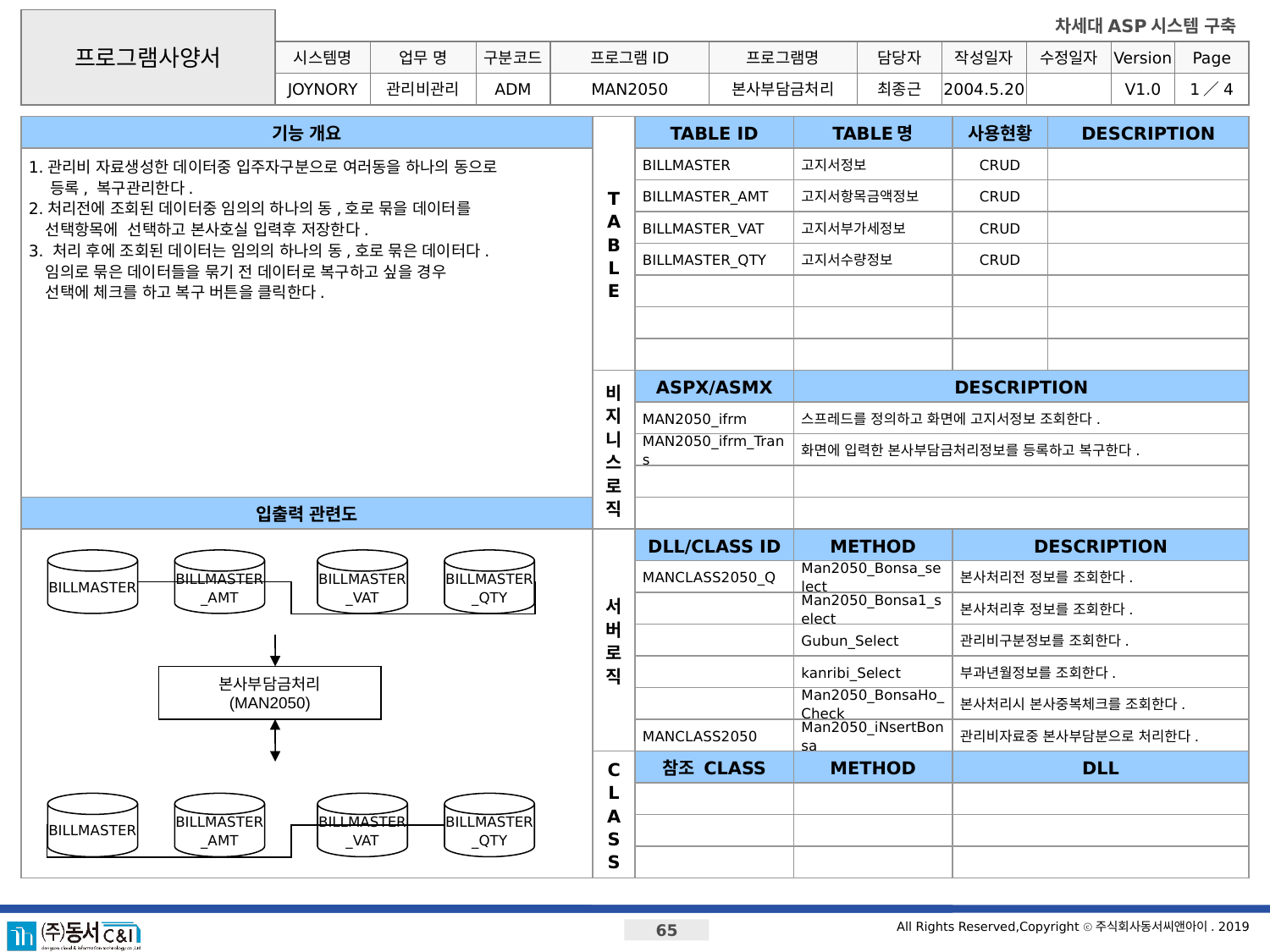

프로그램사양서
시스템명
업무 명
구분코드
프로그램ID
프로그램명
JOYNORY
관리비관리
ADM
MAN2050
본사부담금처리
최종근
2004.5.20

V1.0
1／4
기능 개요
T
A
B
L
E
TABLE ID
TABLE명
사용현황
DESCRIPTION
1.관리비 자료생성한 데이터중 입주자구분으로 여러동을 하나의 동으로
    등록, 복구관리한다.
2.처리전에 조회된 데이터중 임의의 하나의 동,호로 묶을 데이터를
   선택항목에  선택하고 본사호실 입력후 저장한다.
3. 처리 후에 조회된 데이터는 임의의 하나의 동,호로 묶은 데이터다.
   임의로 묶은 데이터들을 묶기 전 데이터로 복구하고 싶을 경우
   선택에 체크를 하고 복구 버튼을 클릭한다.

BILLMASTER
고지서정보
CRUD

BILLMASTER_AMT

고지서항목금액정보

CRUD

BILLMASTER_VAT

고지서부가세정보

CRUD

BILLMASTER_QTY

고지서수량정보

CRUD

비지니스로직
ASPX/ASMX
DESCRIPTION
MAN2050_ifrm
스프레드를 정의하고 화면에 고지서정보 조회한다.
MAN2050_ifrm_Trans
화면에 입력한 본사부담금처리정보를 등록하고 복구한다.

입출력 관련도

서버로직
DLL/CLASS ID
METHOD
DESCRIPTION
BILLMASTER
BILLMASTER
_AMT
BILLMASTER
_VAT
BILLMASTER
_QTY
MANCLASS2050_Q
Man2050_Bonsa_select
본사처리전 정보를 조회한다.

Man2050_Bonsa1_select
본사처리후 정보를 조회한다.

Gubun_Select
관리비구분정보를 조회한다.

kanribi_Select
부과년월정보를 조회한다.
본사부담금처리
(MAN2050)

Man2050_BonsaHo_Check
본사처리시 본사중복체크를 조회한다.

MANCLASS2050
Man2050_iNsertBonsa
관리비자료중 본사부담분으로 처리한다.
C
L
A
S
S
참조 CLASS
METHOD
DLL

BILLMASTER
BILLMASTER
_AMT
BILLMASTER
_VAT
BILLMASTER
_QTY